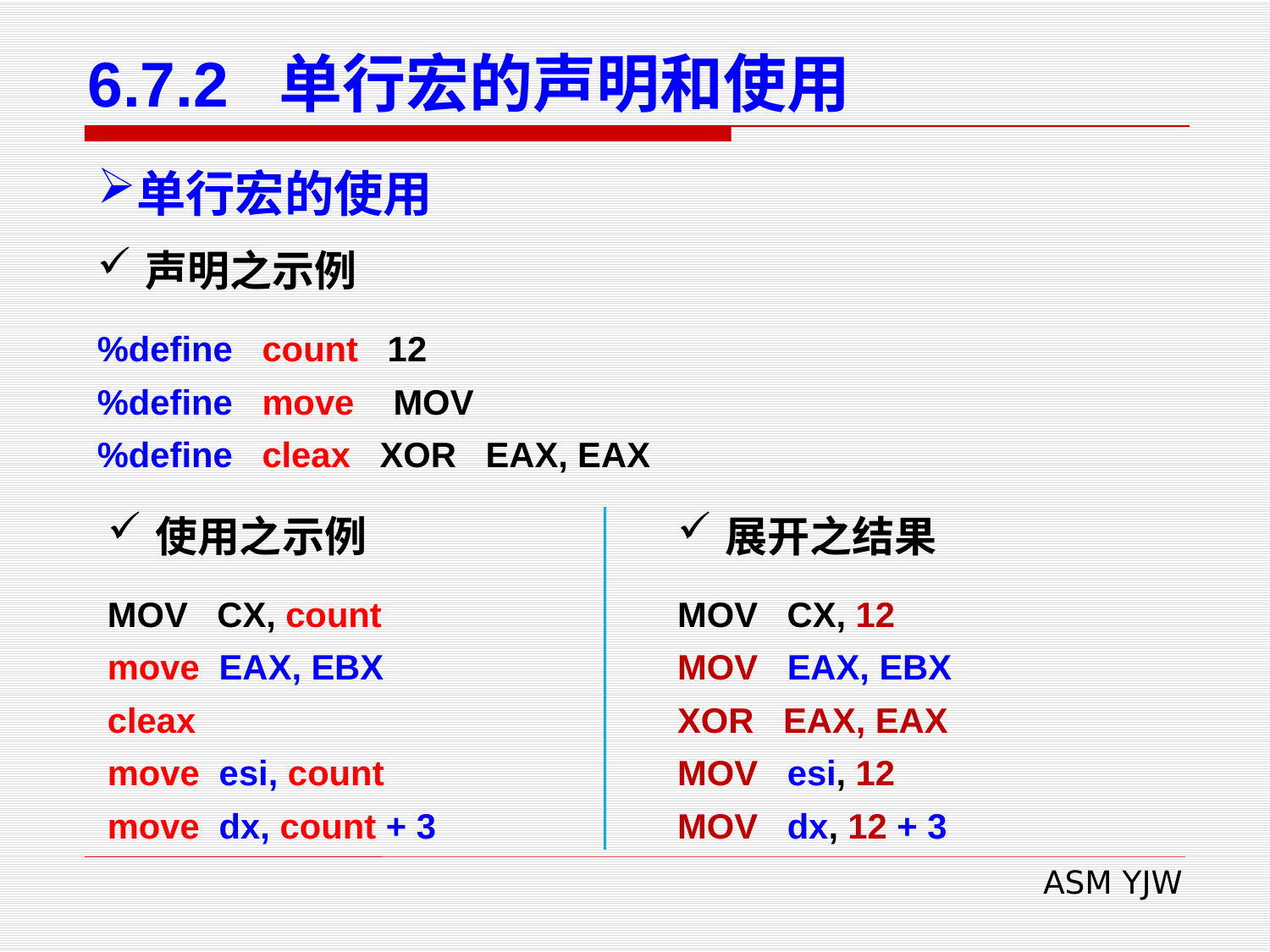

# 6.7.2  单行宏的声明和使用
单行宏的使用
声明之示例
%define   count   12
%define   move    MOV
%define   cleax   XOR   EAX, EAX
使用之示例
MOV   CX, count
move  EAX, EBX
cleax
move  esi, count
move  dx, count + 3
展开之结果
MOV   CX, 12
MOV   EAX, EBX
XOR   EAX, EAX
MOV   esi, 12
MOV   dx, 12 + 3